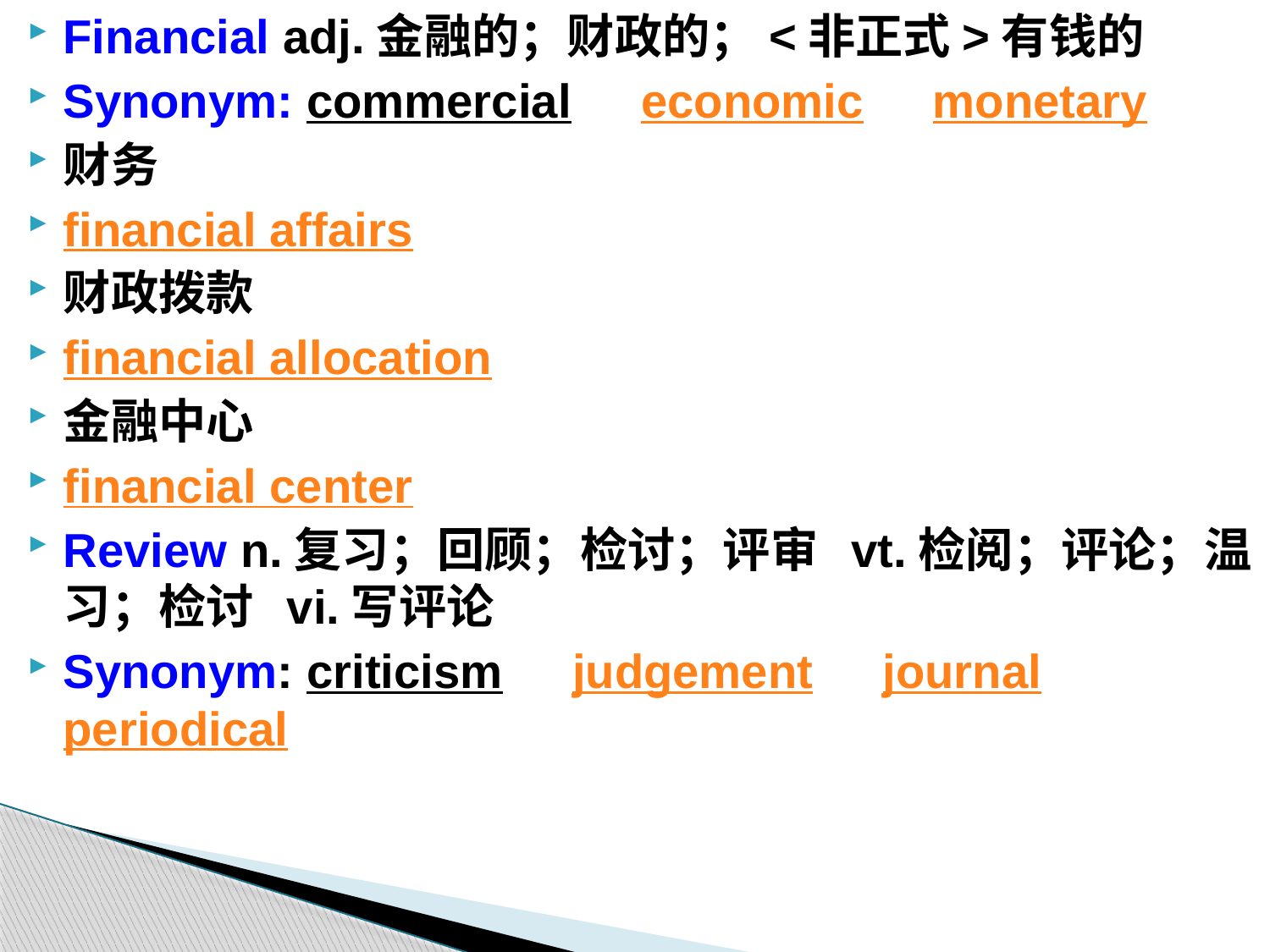

Financial adj.金融的；财政的；<非正式>有钱的
Synonym: commercial　 economic　 monetary
财务
financial affairs
财政拨款
financial allocation
金融中心
financial center
Review n.复习；回顾；检讨；评审  vt.检阅；评论；温习；检讨  vi.写评论
Synonym: criticism　 judgement　 journal　 periodical